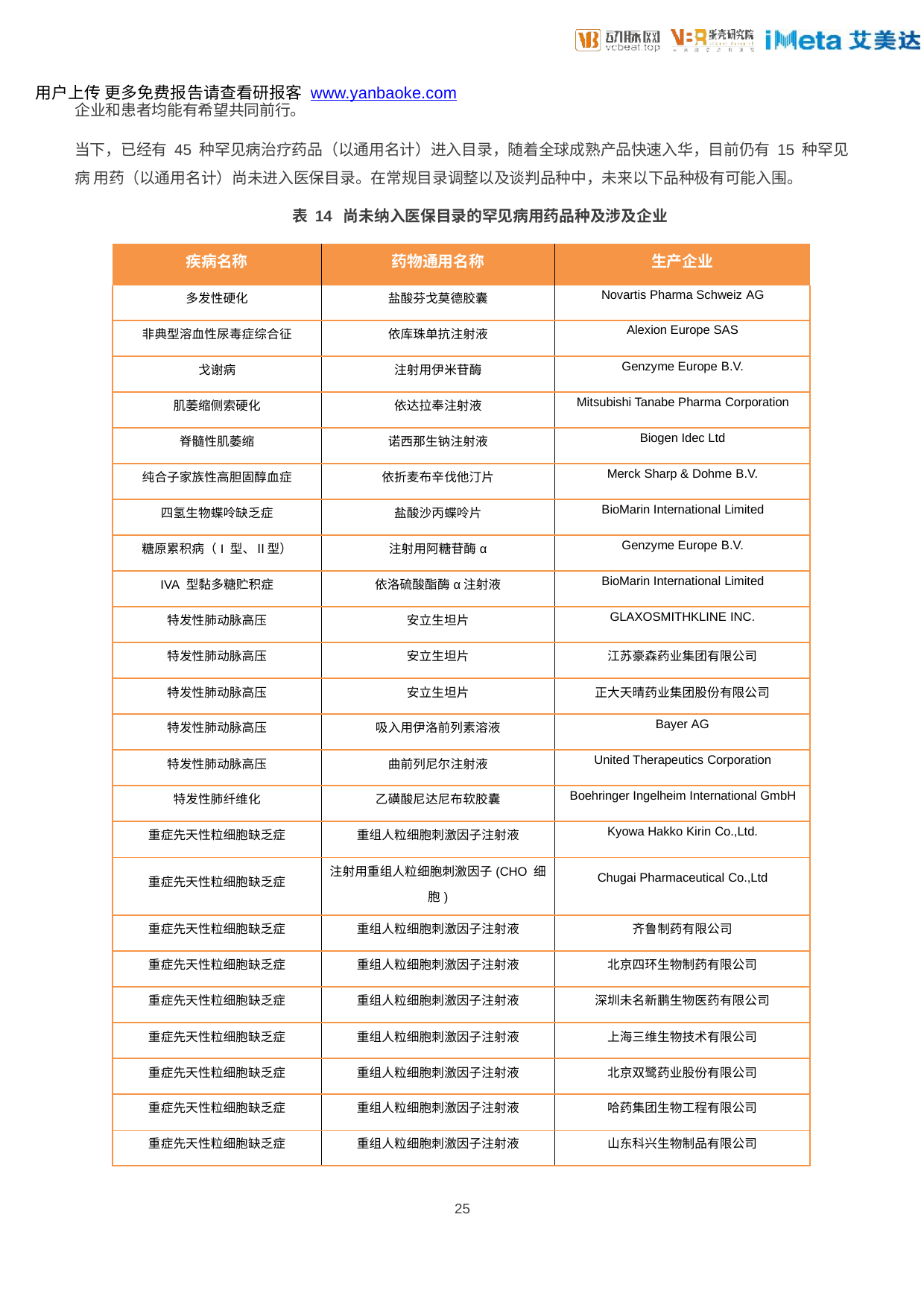

用户上传 更多免费报告请查看研报客 www.yanbaoke.com
企业和患者均能有希望共同前行。
当下，已经有 45 种罕见病治疗药品（以通用名计）进入目录，随着全球成熟产品快速入华，目前仍有 15 种罕见病 用药（以通用名计）尚未进入医保目录。在常规目录调整以及谈判品种中，未来以下品种极有可能入围。

表 14 尚未纳入医保目录的罕见病用药品种及涉及企业
| 疾病名称 | 药物通用名称 | 生产企业 |
| --- | --- | --- |
| 多发性硬化 | 盐酸芬戈莫德胶囊 | Novartis Pharma Schweiz AG |
| 非典型溶血性尿毒症综合征 | 依库珠单抗注射液 | Alexion Europe SAS |
| 戈谢病 | 注射用伊米苷酶 | Genzyme Europe B.V. |
| 肌萎缩侧索硬化 | 依达拉奉注射液 | Mitsubishi Tanabe Pharma Corporation |
| 脊髓性肌萎缩 | 诺西那生钠注射液 | Biogen Idec Ltd |
| 纯合子家族性高胆固醇血症 | 依折麦布辛伐他汀片 | Merck Sharp & Dohme B.V. |
| 四氢生物蝶呤缺乏症 | 盐酸沙丙蝶呤片 | BioMarin International Limited |
| 糖原累积病（I 型、Ⅱ型） | 注射用阿糖苷酶α | Genzyme Europe B.V. |
| IVA 型黏多糖贮积症 | 依洛硫酸酯酶α注射液 | BioMarin International Limited |
| 特发性肺动脉高压 | 安立生坦片 | GLAXOSMITHKLINE INC. |
| 特发性肺动脉高压 | 安立生坦片 | 江苏豪森药业集团有限公司 |
| 特发性肺动脉高压 | 安立生坦片 | 正大天晴药业集团股份有限公司 |
| 特发性肺动脉高压 | 吸入用伊洛前列素溶液 | Bayer AG |
| 特发性肺动脉高压 | 曲前列尼尔注射液 | United Therapeutics Corporation |
| 特发性肺纤维化 | 乙磺酸尼达尼布软胶囊 | Boehringer Ingelheim International GmbH |
| 重症先天性粒细胞缺乏症 | 重组人粒细胞刺激因子注射液 | Kyowa Hakko Kirin Co.,Ltd. |
| 重症先天性粒细胞缺乏症 | 注射用重组人粒细胞刺激因子(CHO 细 胞) | Chugai Pharmaceutical Co.,Ltd |
| 重症先天性粒细胞缺乏症 | 重组人粒细胞刺激因子注射液 | 齐鲁制药有限公司 |
| 重症先天性粒细胞缺乏症 | 重组人粒细胞刺激因子注射液 | 北京四环生物制药有限公司 |
| 重症先天性粒细胞缺乏症 | 重组人粒细胞刺激因子注射液 | 深圳未名新鹏生物医药有限公司 |
| 重症先天性粒细胞缺乏症 | 重组人粒细胞刺激因子注射液 | 上海三维生物技术有限公司 |
| 重症先天性粒细胞缺乏症 | 重组人粒细胞刺激因子注射液 | 北京双鹭药业股份有限公司 |
| 重症先天性粒细胞缺乏症 | 重组人粒细胞刺激因子注射液 | 哈药集团生物工程有限公司 |
| 重症先天性粒细胞缺乏症 | 重组人粒细胞刺激因子注射液 | 山东科兴生物制品有限公司 |
25